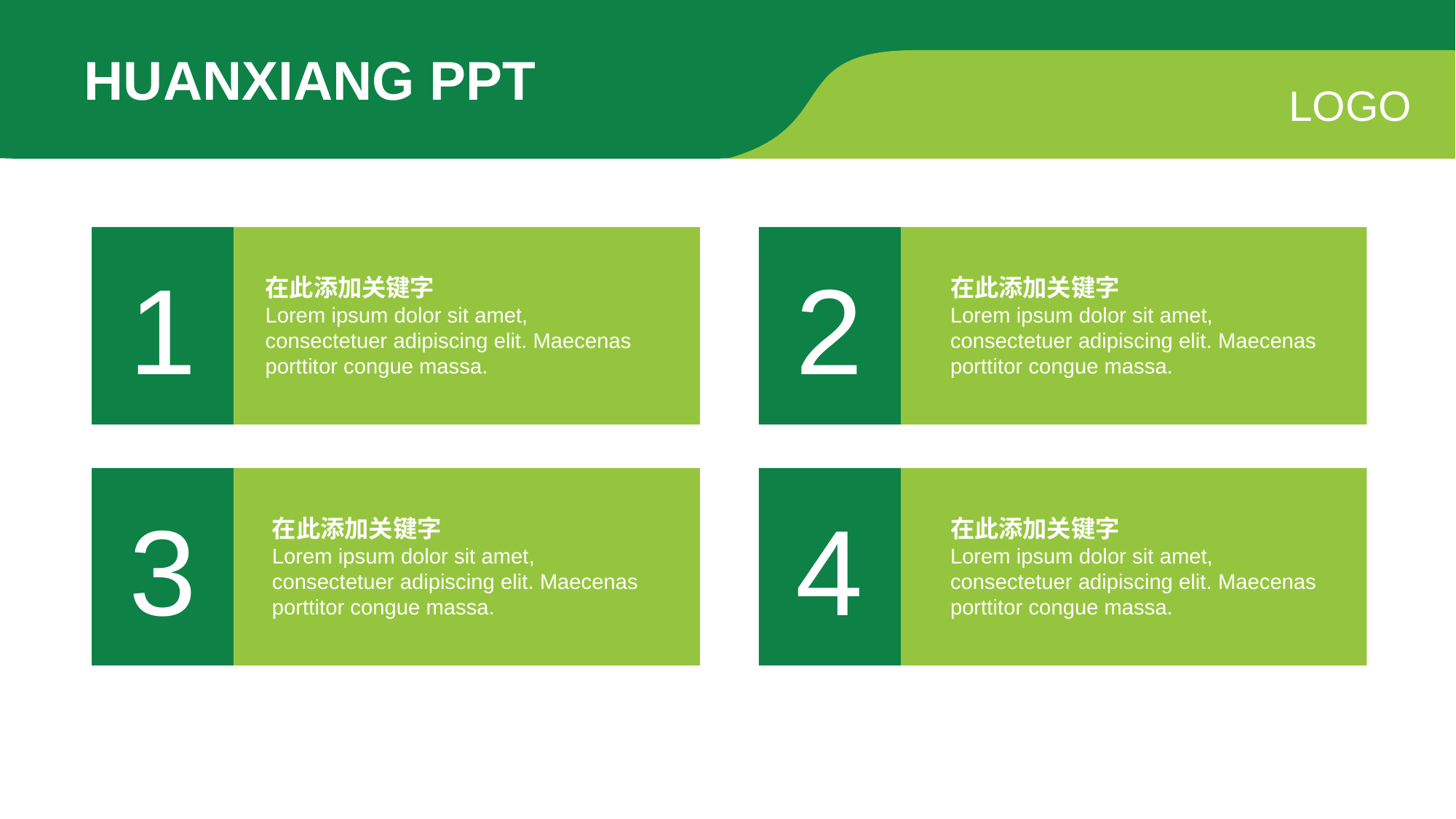

HUANXIANG PPT

LOGO
1

2

在此添加关键字
Lorem ipsum dolor sit amet, consectetuer adipiscing elit. Maecenas porttitor congue massa.
在此添加关键字
Lorem ipsum dolor sit amet, consectetuer adipiscing elit. Maecenas porttitor congue massa.
3

4

在此添加关键字
Lorem ipsum dolor sit amet, consectetuer adipiscing elit. Maecenas porttitor congue massa.
在此添加关键字
Lorem ipsum dolor sit amet, consectetuer adipiscing elit. Maecenas porttitor congue massa.